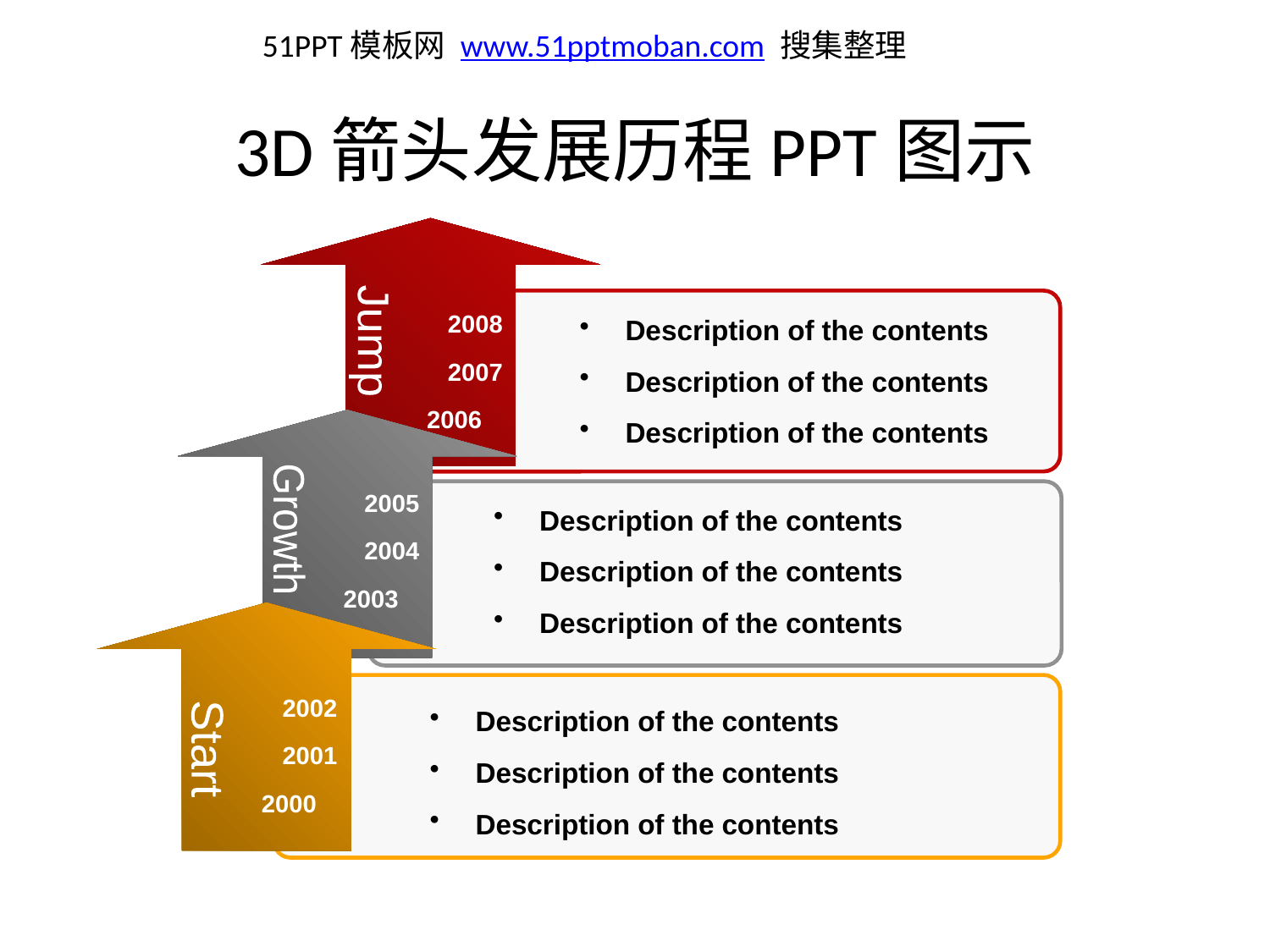

51PPT模板网 www.51pptmoban.com 搜集整理
3D箭头发展历程PPT图示

2008
2007
2006
  Description of the contents
  Description of the contents
  Description of the contents
Jump

2005
2004
2003

  Description of the contents
  Description of the contents
  Description of the contents
Growth

2002
2001
2000
  Description of the contents
  Description of the contents
  Description of the contents
Start